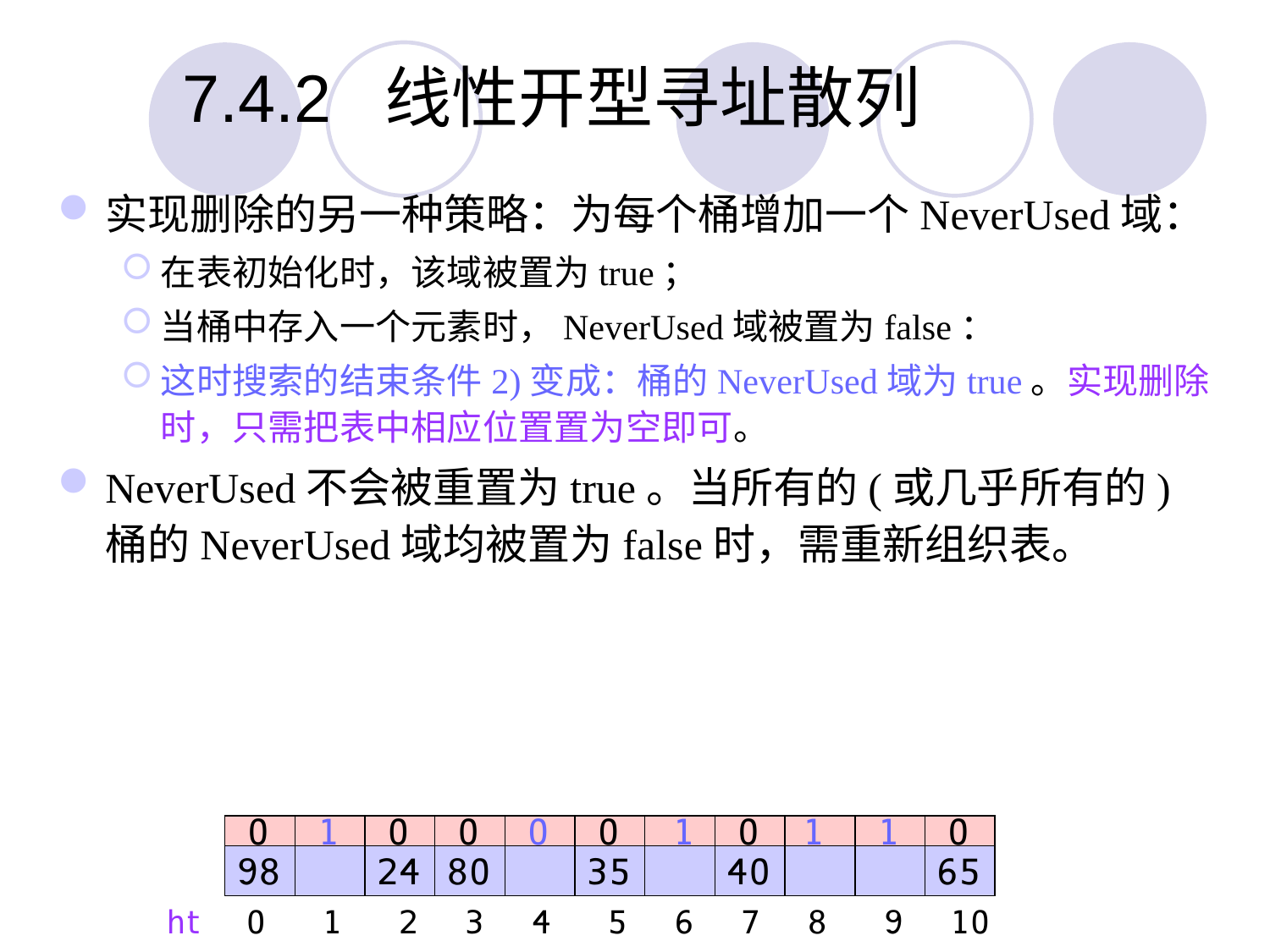

7.4.2  线性开型寻址散列
59

实现删除的另一种策略：为每个桶增加一个NeverUsed域：
在表初始化时，该域被置为true；
当桶中存入一个元素时，NeverUsed域被置为false：
这时搜索的结束条件2)变成：桶的NeverUsed域为true。实现删除时，只需把表中相应位置置为空即可。
NeverUsed不会被重置为true。当所有的(或几乎所有的)桶的NeverUsed域均被置为false时，需重新组织表。
0
1
0
0
0
0
 1
0
1
1
0
98

24
80

35

40

65
ht     0      1      2     3     4      5     6     7     8      9     10